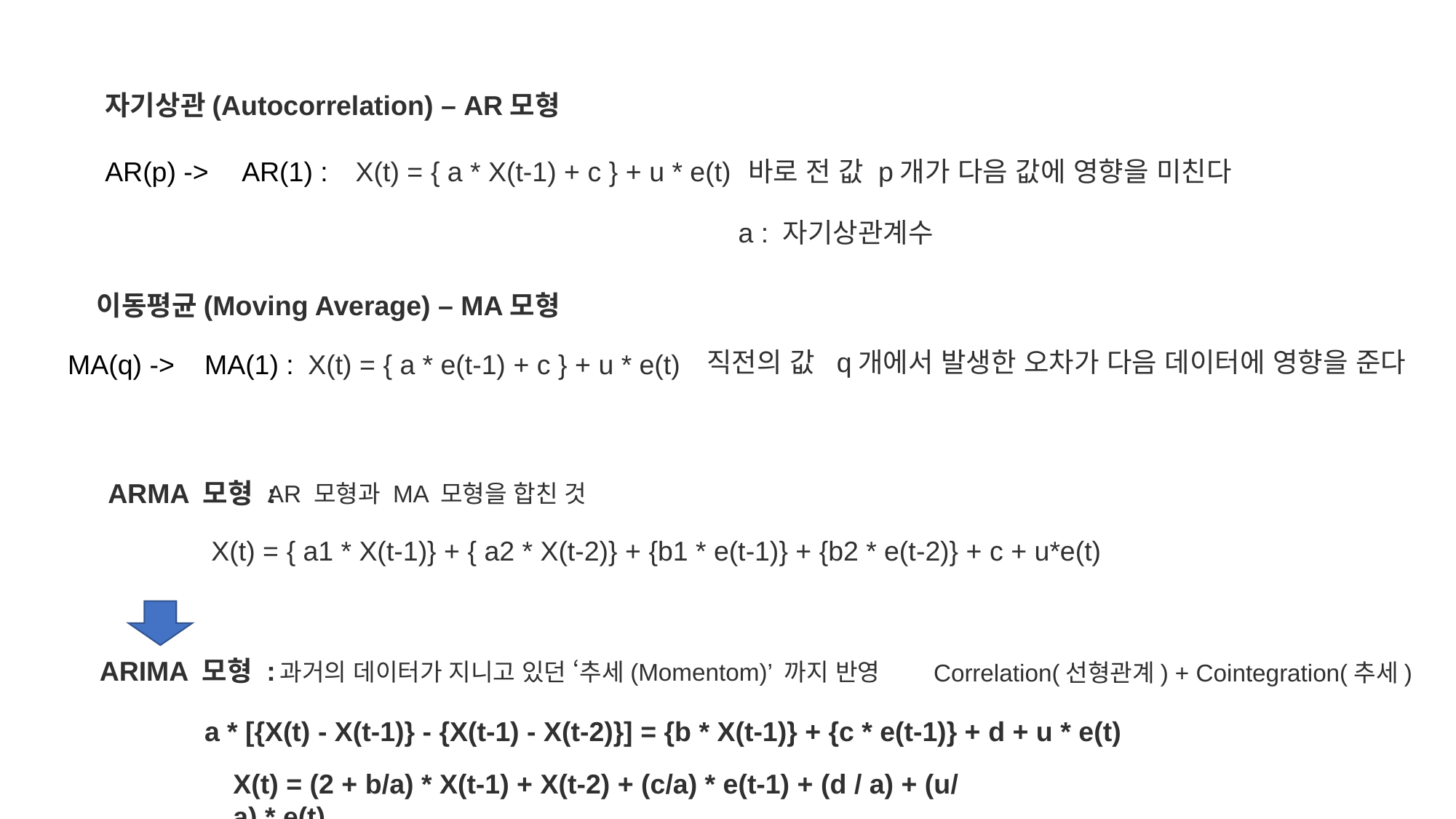

자기상관(Autocorrelation) – AR모형
AR(p) ->
AR(1) :
X(t) = { a * X(t-1) + c } + u * e(t)
 바로 전 값 p개가 다음 값에 영향을 미친다
a : 자기상관계수
이동평균(Moving Average) – MA모형
직전의 값  q개에서 발생한 오차가 다음 데이터에 영향을 준다
MA(q) ->
MA(1) :
X(t) = { a * e(t-1) + c } + u * e(t)
ARMA 모형 :
AR 모형과 MA 모형을 합친 것
X(t) = { a1 * X(t-1)} + { a2 * X(t-2)} + {b1 * e(t-1)} + {b2 * e(t-2)} + c + u*e(t)

ARIMA 모형 :
과거의 데이터가 지니고 있던 ‘추세(Momentom)’ 까지 반영
Correlation(선형관계) + Cointegration(추세)
a * [{X(t) - X(t-1)} - {X(t-1) - X(t-2)}] = {b * X(t-1)} + {c * e(t-1)} + d + u * e(t)
X(t) = (2 + b/a) * X(t-1) + X(t-2) + (c/a) * e(t-1) + (d / a) + (u/a) * e(t)